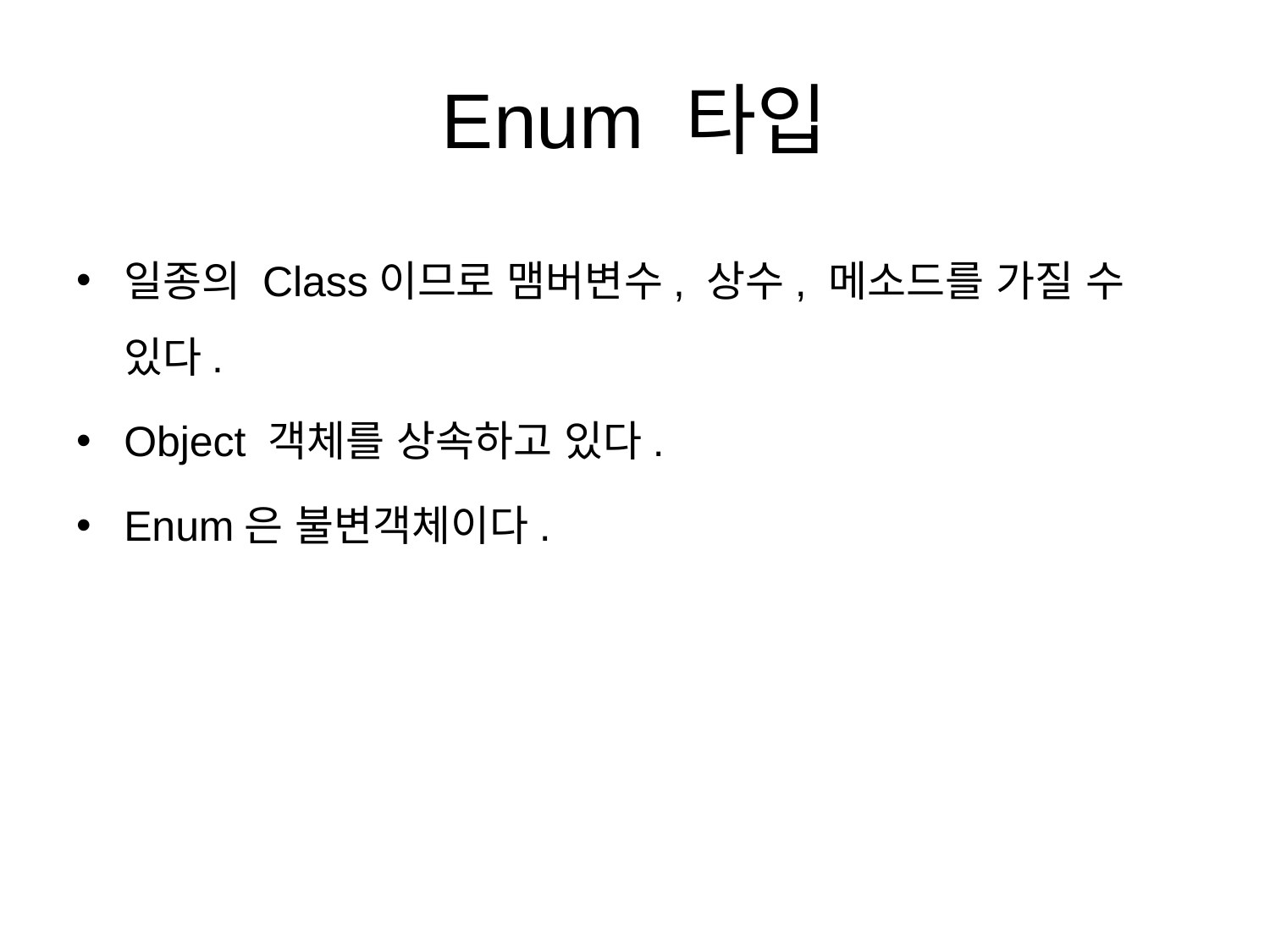

# Enum 타입
일종의 Class이므로 맴버변수, 상수, 메소드를 가질 수 있다.
Object 객체를 상속하고 있다.
Enum은 불변객체이다.